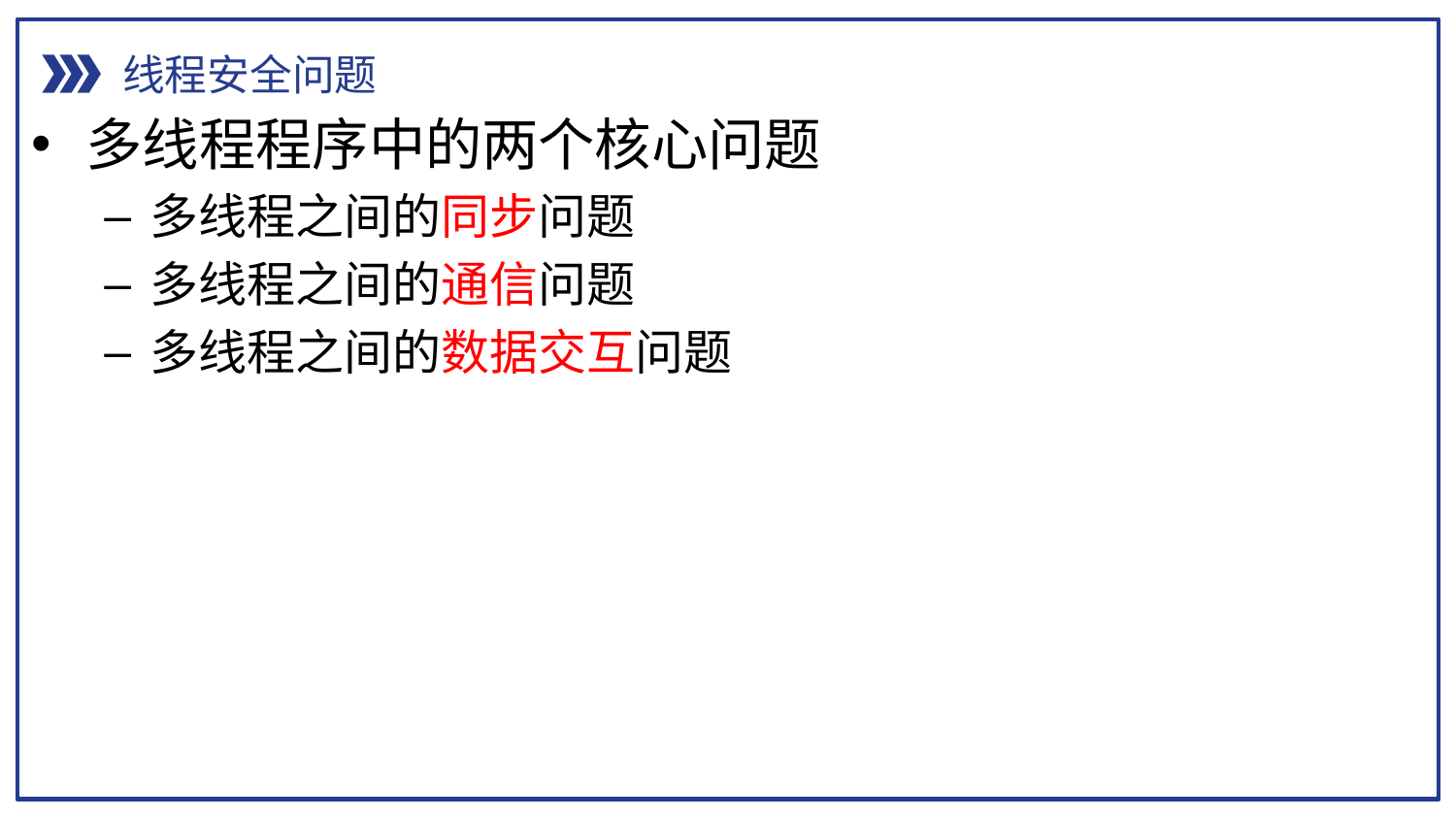

线程安全问题

多线程程序中的两个核心问题
多线程之间的同步问题
多线程之间的通信问题
多线程之间的数据交互问题